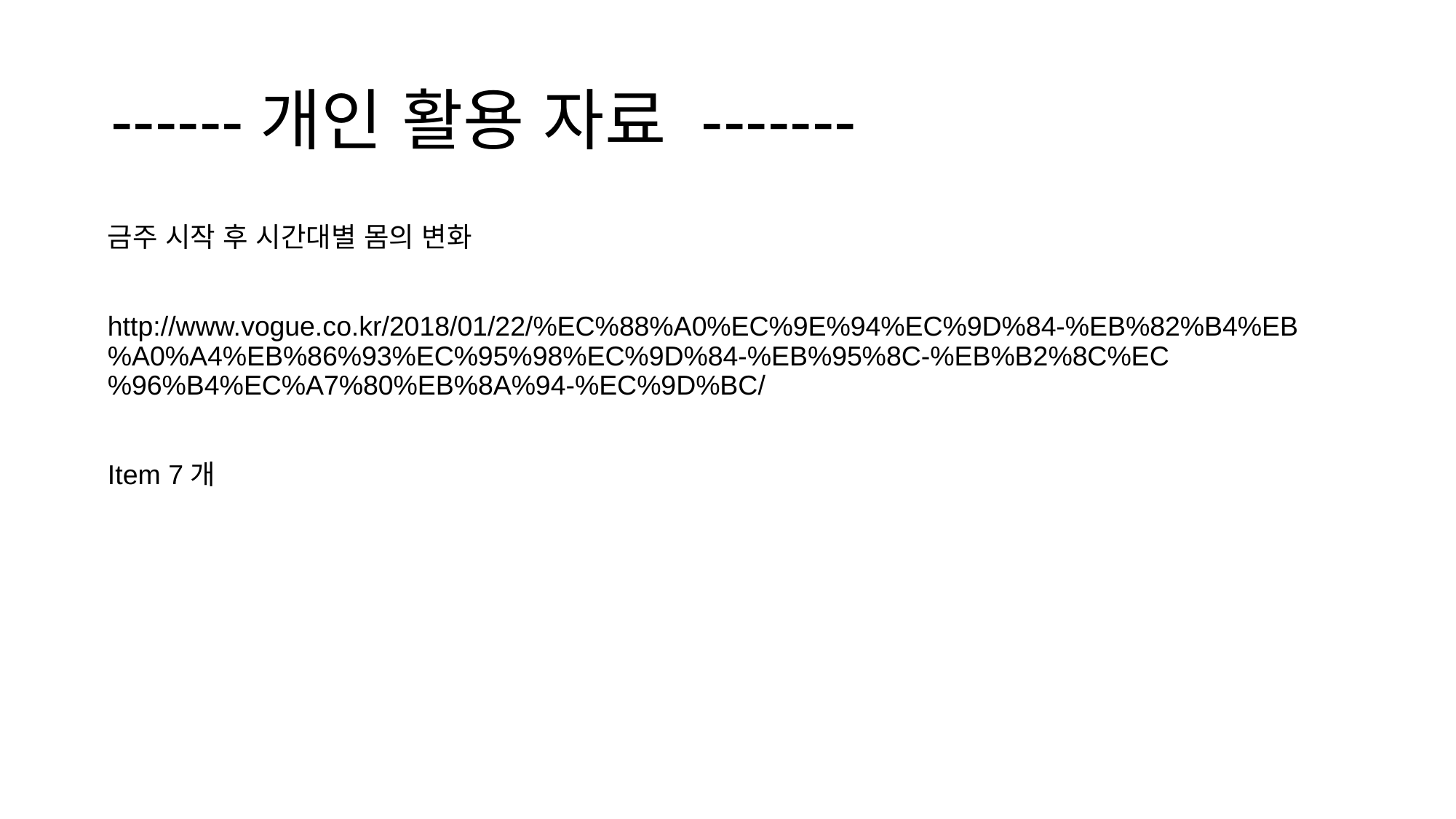

# ------개인 활용 자료 -------
금주 시작 후 시간대별 몸의 변화

http://www.vogue.co.kr/2018/01/22/%EC%88%A0%EC%9E%94%EC%9D%84-%EB%82%B4%EB%A0%A4%EB%86%93%EC%95%98%EC%9D%84-%EB%95%8C-%EB%B2%8C%EC%96%B4%EC%A7%80%EB%8A%94-%EC%9D%BC/

Item 7개